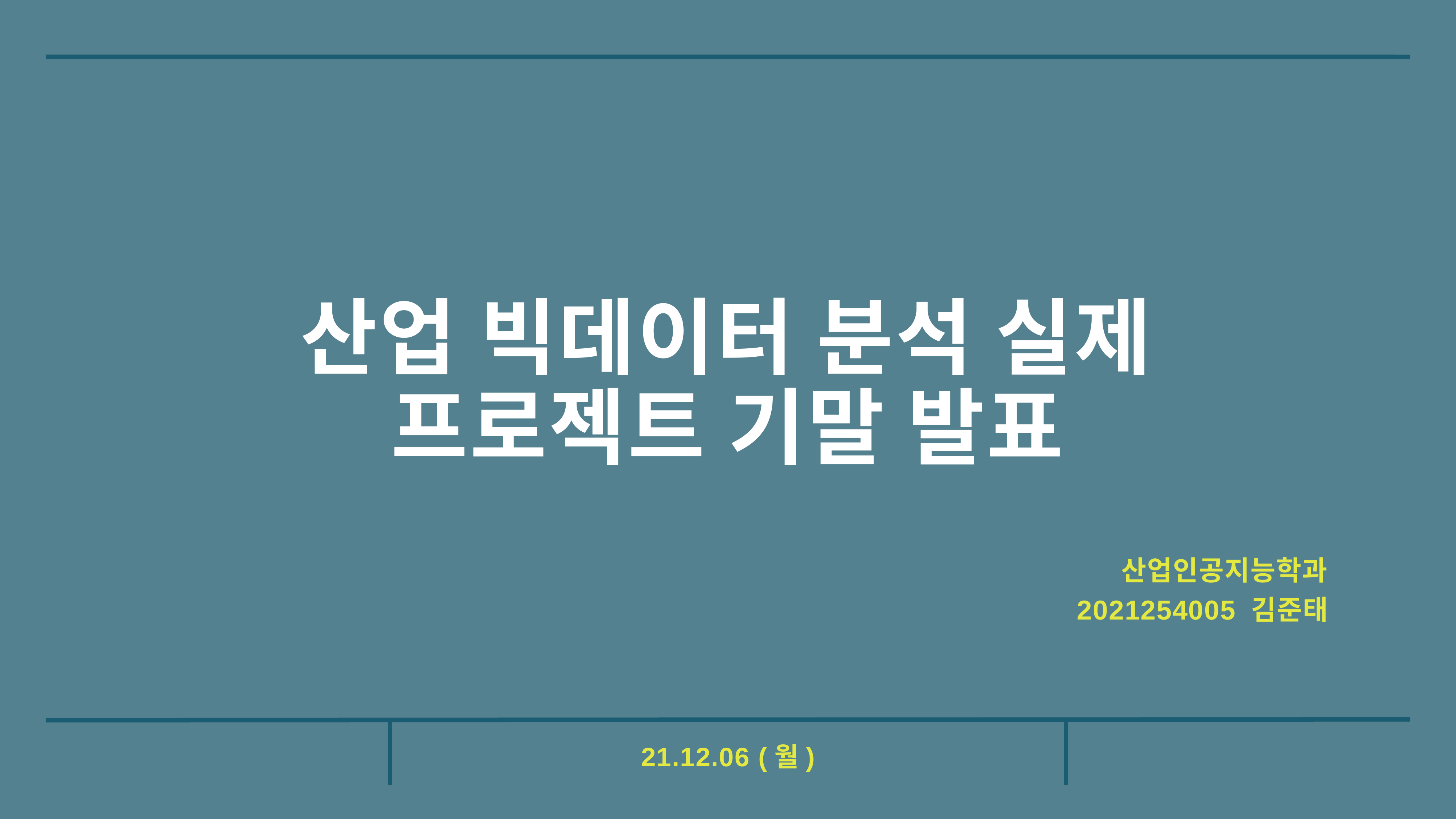

# 산업 빅데이터 분석 실제 프로젝트 기말 발표
산업인공지능학과
2021254005 김준태
21.12.06 (월)